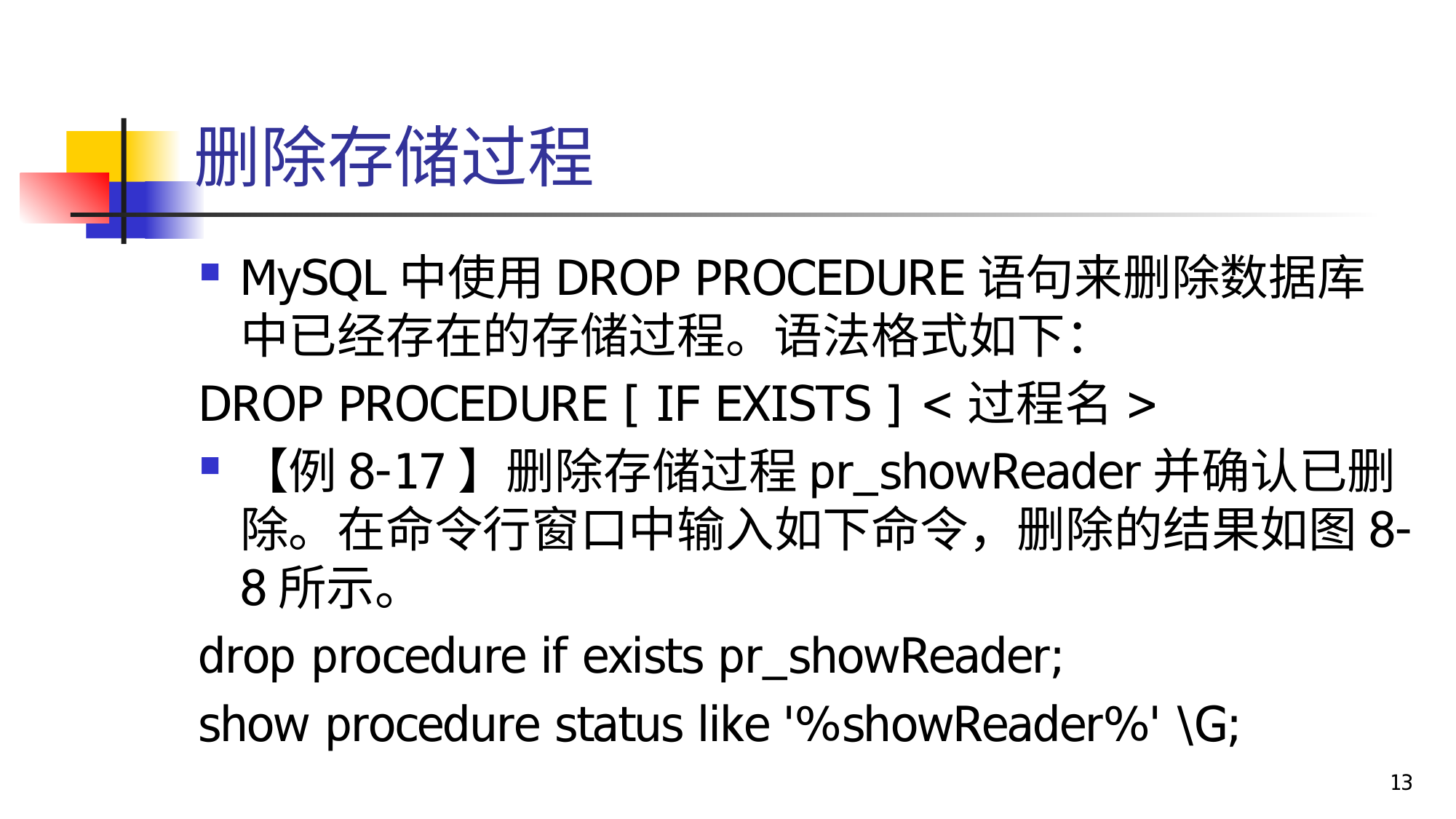

# 删除存储过程
MySQL中使用DROP PROCEDURE语句来删除数据库中已经存在的存储过程。语法格式如下：
DROP PROCEDURE [ IF EXISTS ] <过程名>
【例8-17】删除存储过程pr_showReader并确认已删除。在命令行窗口中输入如下命令，删除的结果如图8-8所示。
drop procedure if exists pr_showReader;
show procedure status like '%showReader%' \G;

13